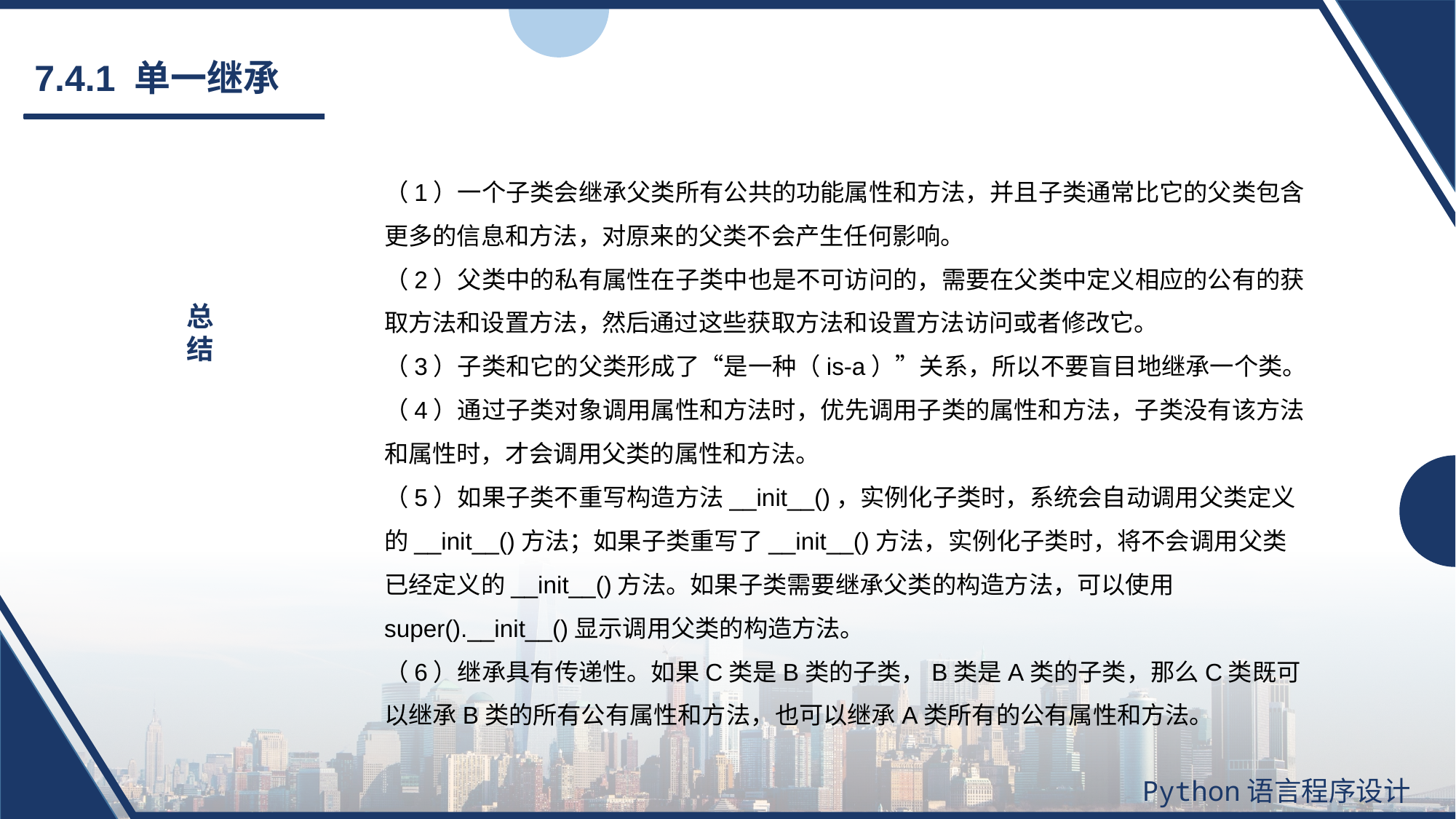

# 7.4.1 单一继承
（1）一个子类会继承父类所有公共的功能属性和方法，并且子类通常比它的父类包含更多的信息和方法，对原来的父类不会产生任何影响。
（2）父类中的私有属性在子类中也是不可访问的，需要在父类中定义相应的公有的获取方法和设置方法，然后通过这些获取方法和设置方法访问或者修改它。
（3）子类和它的父类形成了“是一种（is-a）”关系，所以不要盲目地继承一个类。
（4）通过子类对象调用属性和方法时，优先调用子类的属性和方法，子类没有该方法和属性时，才会调用父类的属性和方法。
（5）如果子类不重写构造方法__init__()，实例化子类时，系统会自动调用父类定义的__init__()方法；如果子类重写了__init__()方法，实例化子类时，将不会调用父类已经定义的__init__()方法。如果子类需要继承父类的构造方法，可以使用super().__init__()显示调用父类的构造方法。
（6）继承具有传递性。如果C类是B类的子类，B类是A类的子类，那么C类既可以继承B类的所有公有属性和方法，也可以继承A类所有的公有属性和方法。
总结